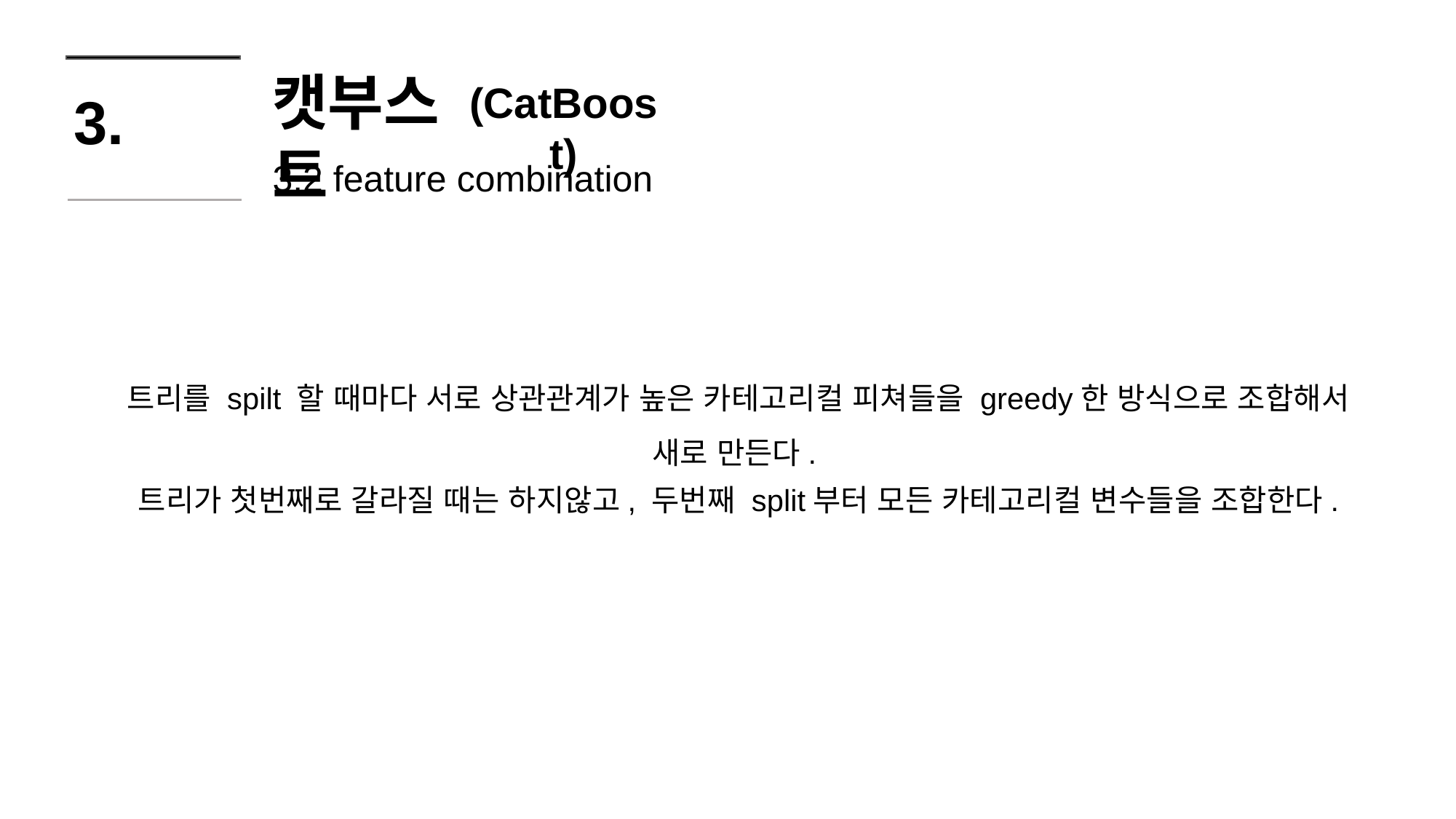

캣부스트
(CatBoost)
3.
3.2 feature combination
트리를 spilt 할 때마다 서로 상관관계가 높은 카테고리컬 피쳐들을 greedy한 방식으로 조합해서 새로 만든다.
트리가 첫번째로 갈라질 때는 하지않고, 두번째 split부터 모든 카테고리컬 변수들을 조합한다.